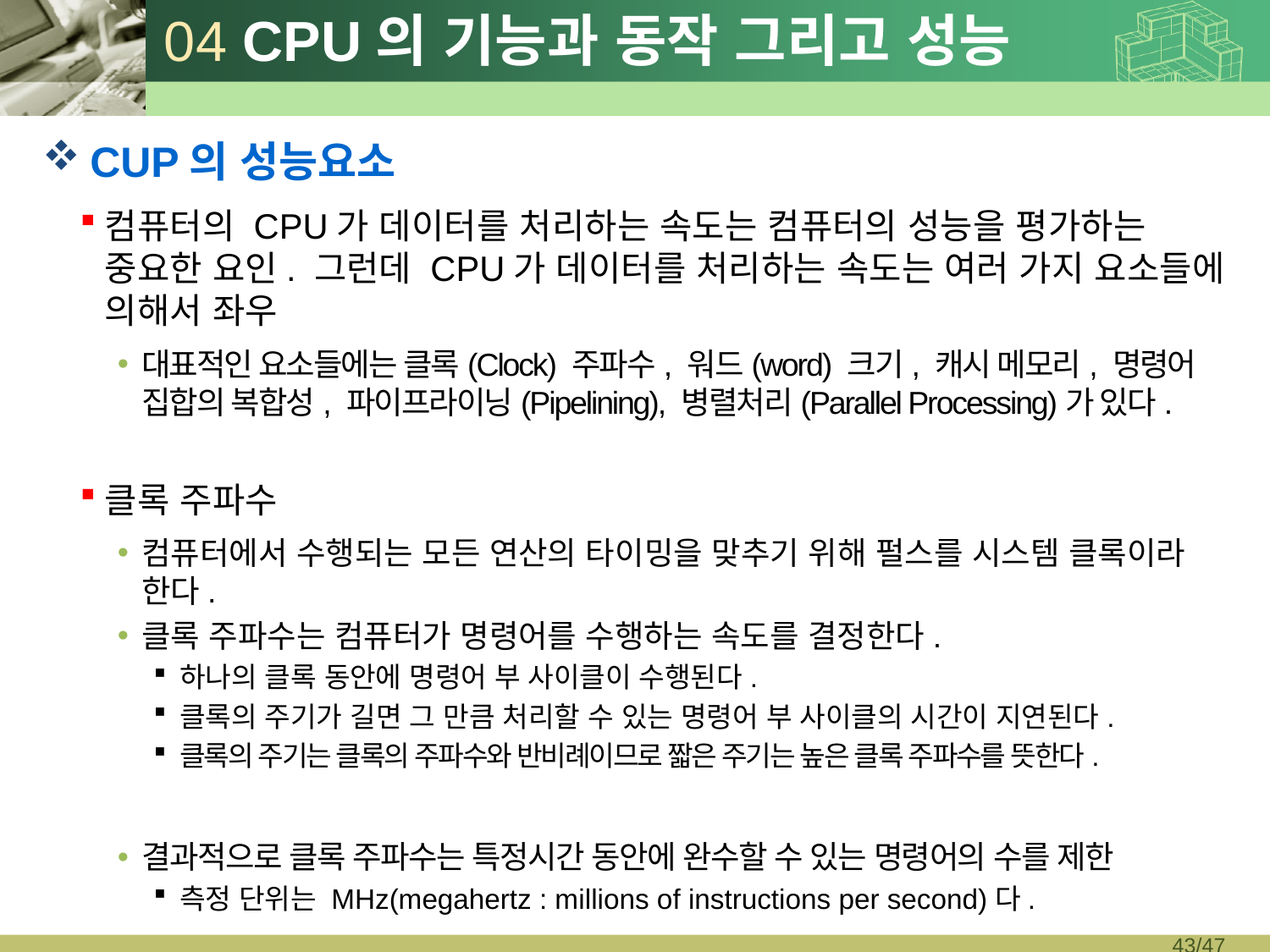

# 04 CPU의 기능과 동작 그리고 성능
CUP의 성능요소
컴퓨터의 CPU가 데이터를 처리하는 속도는 컴퓨터의 성능을 평가하는 중요한 요인. 그런데 CPU가 데이터를 처리하는 속도는 여러 가지 요소들에 의해서 좌우
대표적인 요소들에는 클록(Clock) 주파수, 워드(word) 크기, 캐시 메모리, 명령어 집합의 복합성, 파이프라이닝(Pipelining), 병렬처리(Parallel Processing)가 있다.

클록 주파수
컴퓨터에서 수행되는 모든 연산의 타이밍을 맞추기 위해 펄스를 시스템 클록이라 한다.
클록 주파수는 컴퓨터가 명령어를 수행하는 속도를 결정한다.
하나의 클록 동안에 명령어 부 사이클이 수행된다.
클록의 주기가 길면 그 만큼 처리할 수 있는 명령어 부 사이클의 시간이 지연된다.
클록의 주기는 클록의 주파수와 반비례이므로 짧은 주기는 높은 클록 주파수를 뜻한다.

결과적으로 클록 주파수는 특정시간 동안에 완수할 수 있는 명령어의 수를 제한
측정 단위는 MHz(megahertz : millions of instructions per second)다.